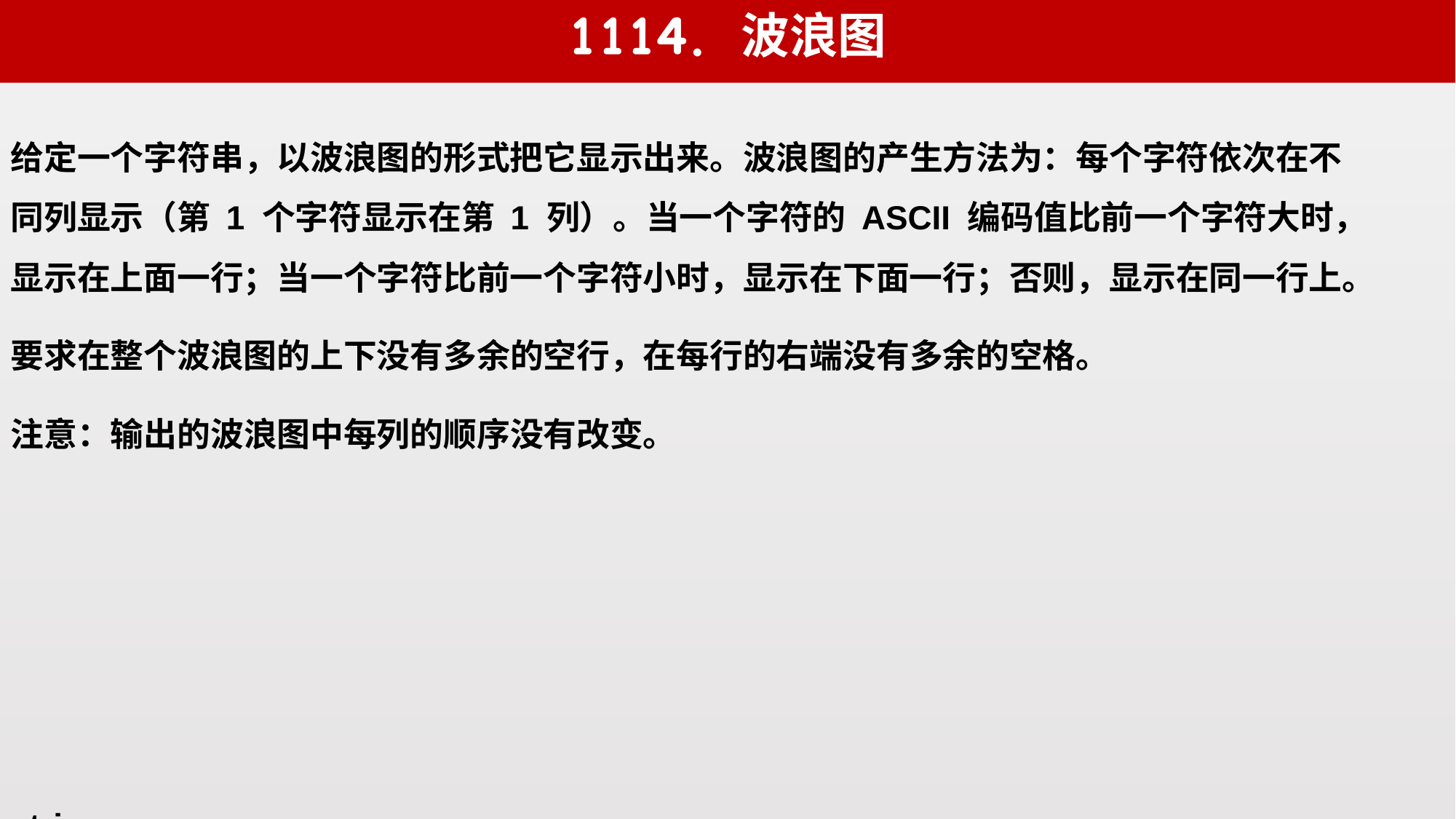

1114. 波浪图

给定一个字符串，以波浪图的形式把它显示出来。波浪图的产生方法为：每个字符依次在不同列显示（第 1 个字符显示在第 1 列）。当一个字符的 ASCII 编码值比前一个字符大时，显示在上面一行；当一个字符比前一个字符小时，显示在下面一行；否则，显示在同一行上。
要求在整个波浪图的上下没有多余的空行，在每行的右端没有多余的空格。
注意：输出的波浪图中每列的顺序没有改变。

string s;
bool a[160][80];//每行字符数最少1个最多80个
//数组存储：考虑到从第i行开始存储，两种极限可能是i到i-80行(ASCII递增),和i+80行(ASCII递减)，因此开辟160大小的数组，从第80行开始存储。
int b[160];
int len,r,M,m;//r为当前行，M标记当前最大行，m标记当前最小行
int i,j;
int main()
{
    while(cin>>s){
        memset(a,0,sizeof(a)),memset(b,0,sizeof(b));
        len=s.length();
        M=m=r=80,a[80][0]=1;//第一列初始为1
        for(i=1;i<len;++i){
/*当一个字符的 ASCII 编码值比前一个字符大时，显示在上面一行；当一个字符比前一个字符小时，显示在下面一行；否则，显示在同一行上。*/
            if(s[i]>s[i-1])a[--r][i]=1;
            else if(s[i]<s[i-1])a[++r][i]=1;
            else a[r][i]=1;
            if(r>M)M=r;//更新当前最大行
            if(r<m)m=r;//更新当前最小行
            b[r]=i;//第r行一共有几列要输出。
        }
        for(i=m;i<=M;++i){
//从最小行到最大行依次输出
            for(j=0;j<=b[i];++j){
//第i行有b[i]列要输出，标记为1的输出该列字符
                if(a[i][j]==1)cout<<s[j];
                else cout<<' ';
            }
            cout<<endl;
        }
    }
    return 0;
}